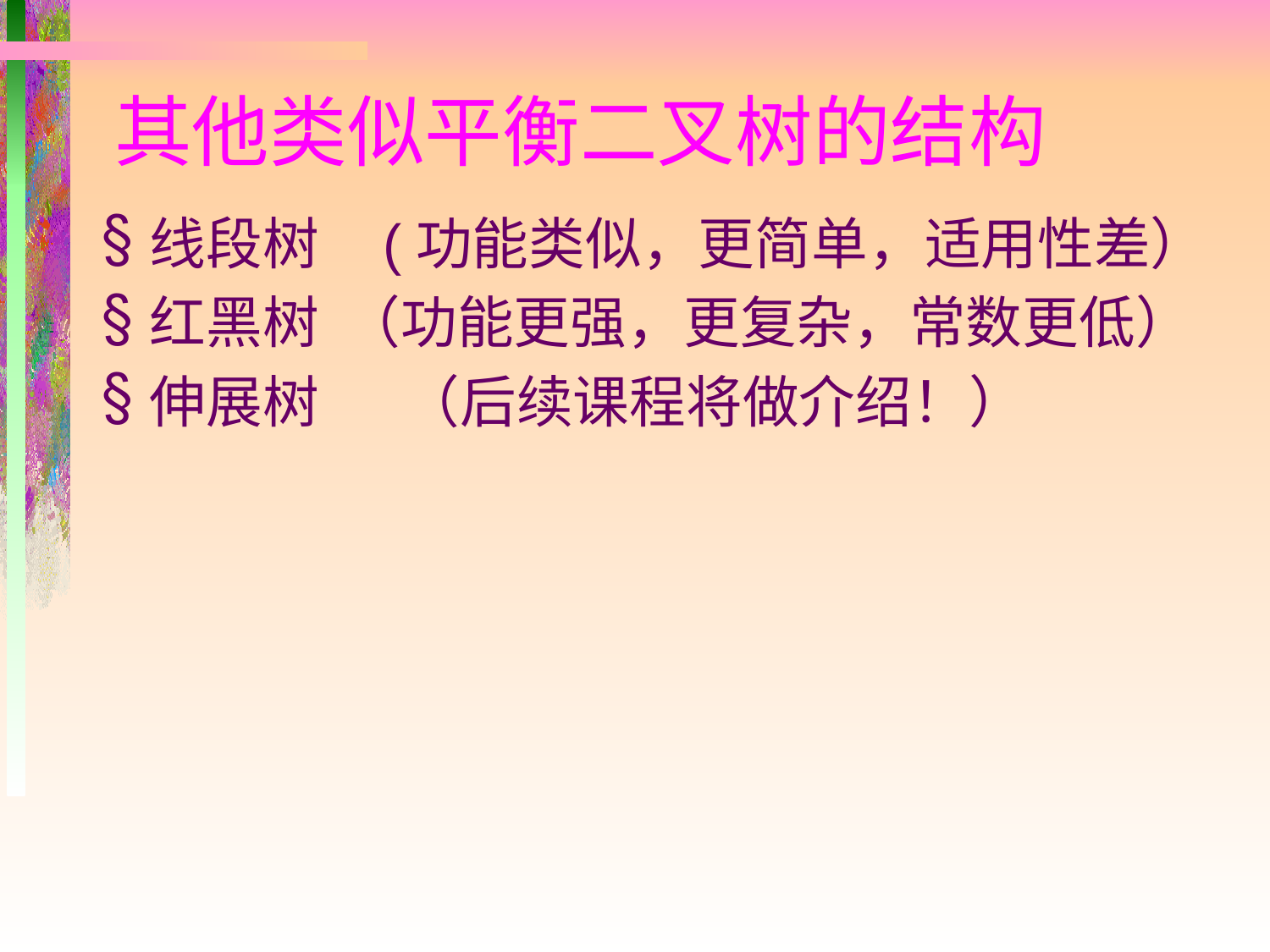

# 其他类似平衡二叉树的结构
线段树    (功能类似，更简单，适用性差）
红黑树  （功能更强，更复杂，常数更低）
伸展树	（后续课程将做介绍！）